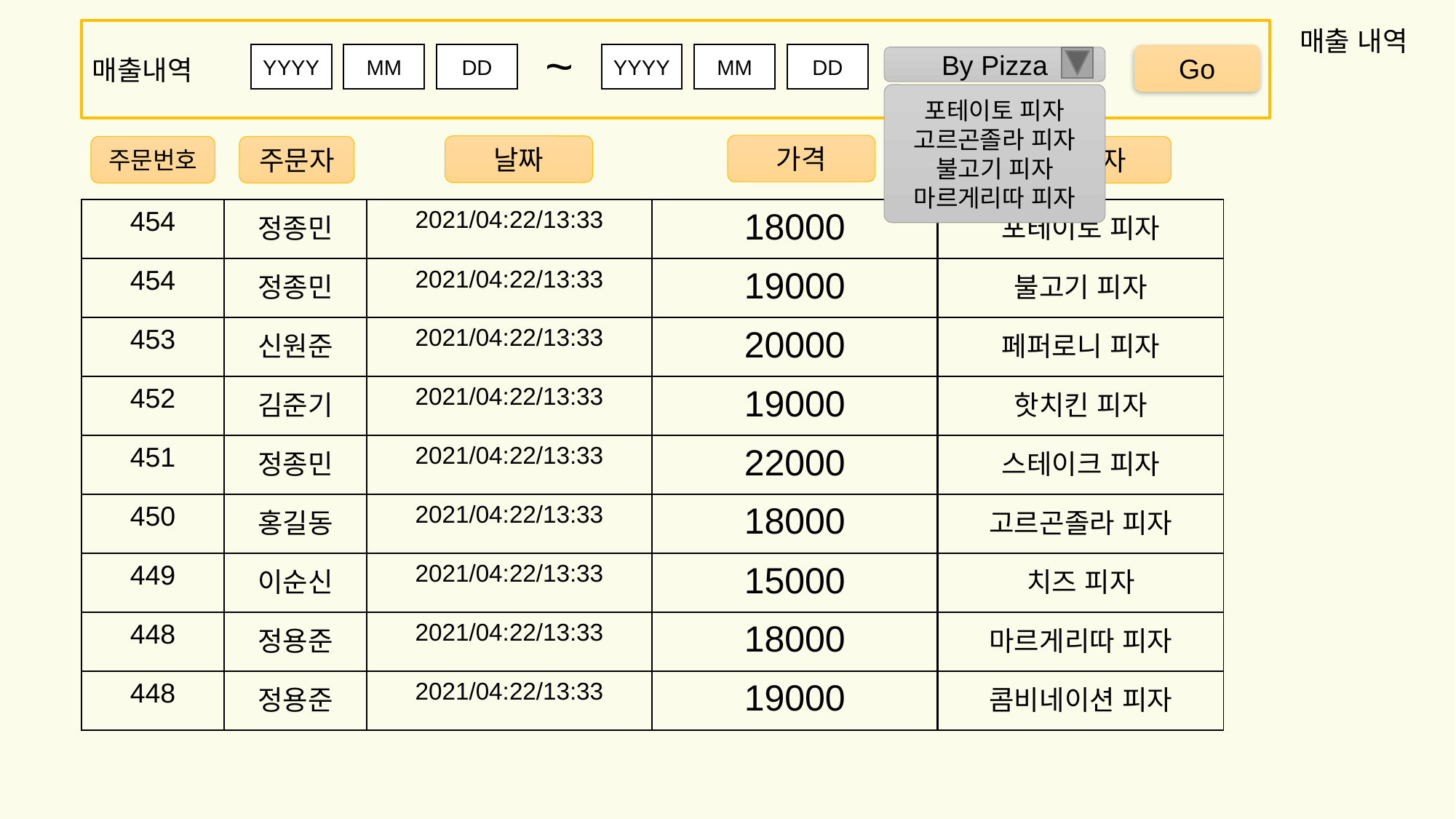

매출 내역
매출내역
~
YYYY
MM
DD
YYYY
MM
DD
Go
By Pizza

포테이토 피자
고르곤졸라 피자
불고기 피자
마르게리따 피자
가격
날짜
주문번호
주문자
피 자
| 454 | 정종민 | 2021/04:22/13:33 |
| --- | --- | --- |
| 454 | 정종민 | 2021/04:22/13:33 |
| 453 | 신원준 | 2021/04:22/13:33 |
| 452 | 김준기 | 2021/04:22/13:33 |
| 451 | 정종민 | 2021/04:22/13:33 |
| 450 | 홍길동 | 2021/04:22/13:33 |
| 449 | 이순신 | 2021/04:22/13:33 |
| 448 | 정용준 | 2021/04:22/13:33 |
| 448 | 정용준 | 2021/04:22/13:33 |
| 18000 |
| --- |
| 19000 |
| 20000 |
| 19000 |
| 22000 |
| 18000 |
| 15000 |
| 18000 |
| 19000 |
| 포테이토 피자 |
| --- |
| 불고기 피자 |
| 페퍼로니 피자 |
| 핫치킨 피자 |
| 스테이크 피자 |
| 고르곤졸라 피자 |
| 치즈 피자 |
| 마르게리따 피자 |
| 콤비네이션 피자 |